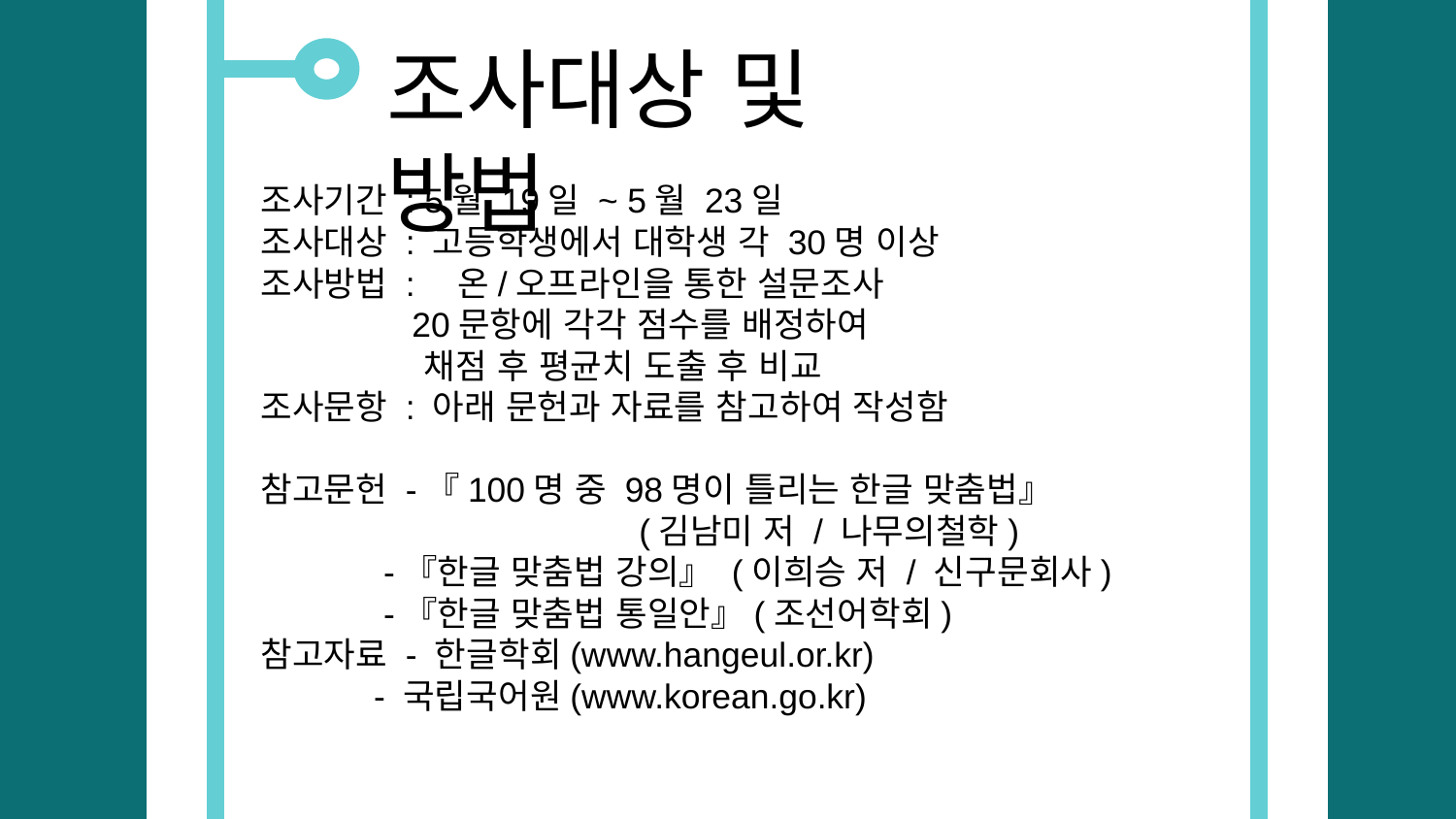

조사대상 및 방법
#

조사기간 : 5월 19일 ~ 5월 23일
조사대상 : 고등학생에서 대학생 각 30명 이상
조사방법 :　온/오프라인을 통한 설문조사
                20문항에 각각 점수를 배정하여
                채점 후 평균치 도출 후 비교
조사문항 : 아래 문헌과 자료를 참고하여 작성함

참고문헌 -『100명 중 98명이 틀리는 한글 맞춤법』
                                        (김남미 저 / 나무의철학)
             -『한글 맞춤법 강의』 (이희승 저 / 신구문회사)
             -『한글 맞춤법 통일안』(조선어학회)
참고자료 - 한글학회(www.hangeul.or.kr)
            - 국립국어원(www.korean.go.kr)